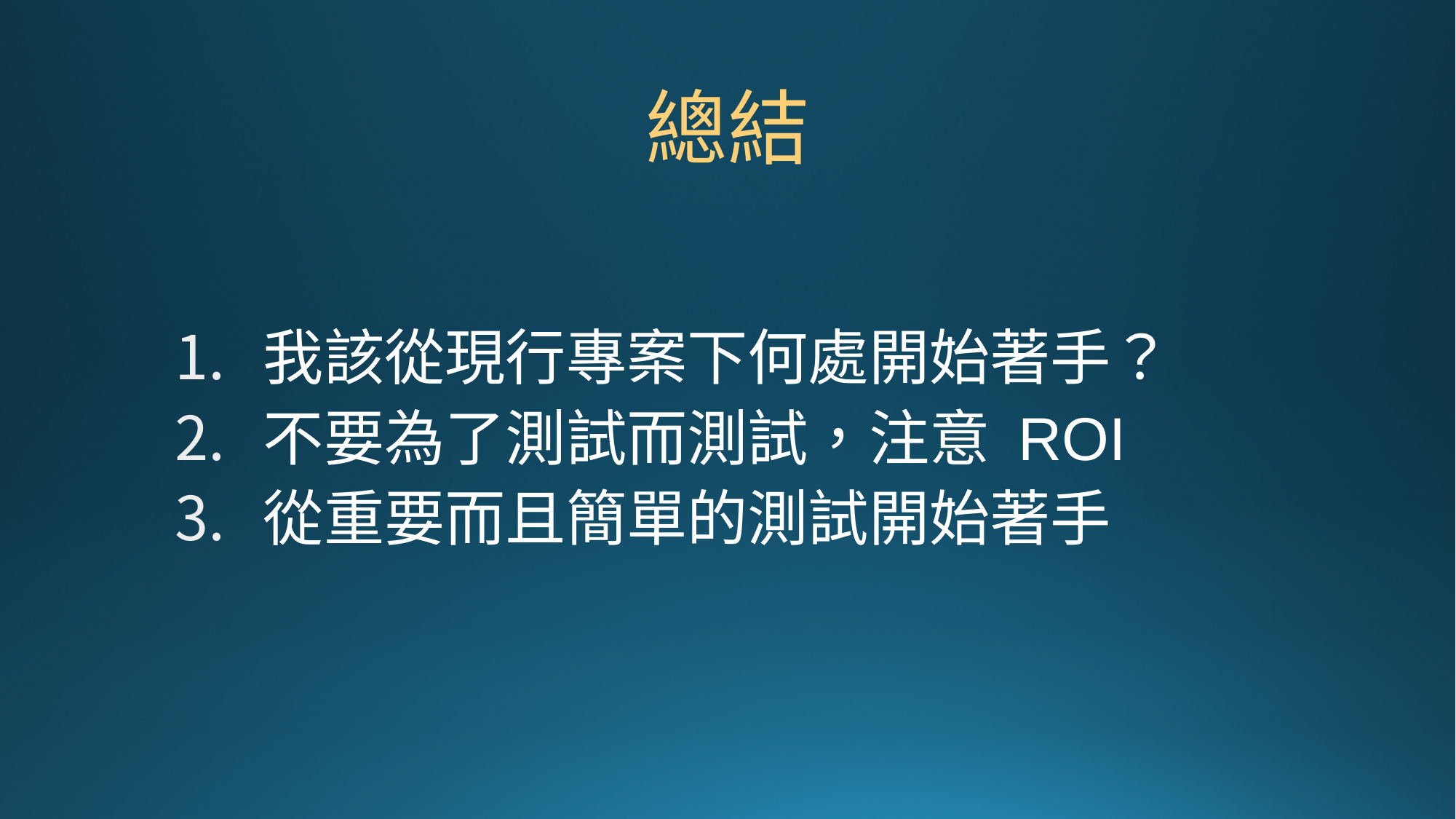

# 總結
我該從現行專案下何處開始著手？
不要為了測試而測試，注意 ROI
從重要而且簡單的測試開始著手